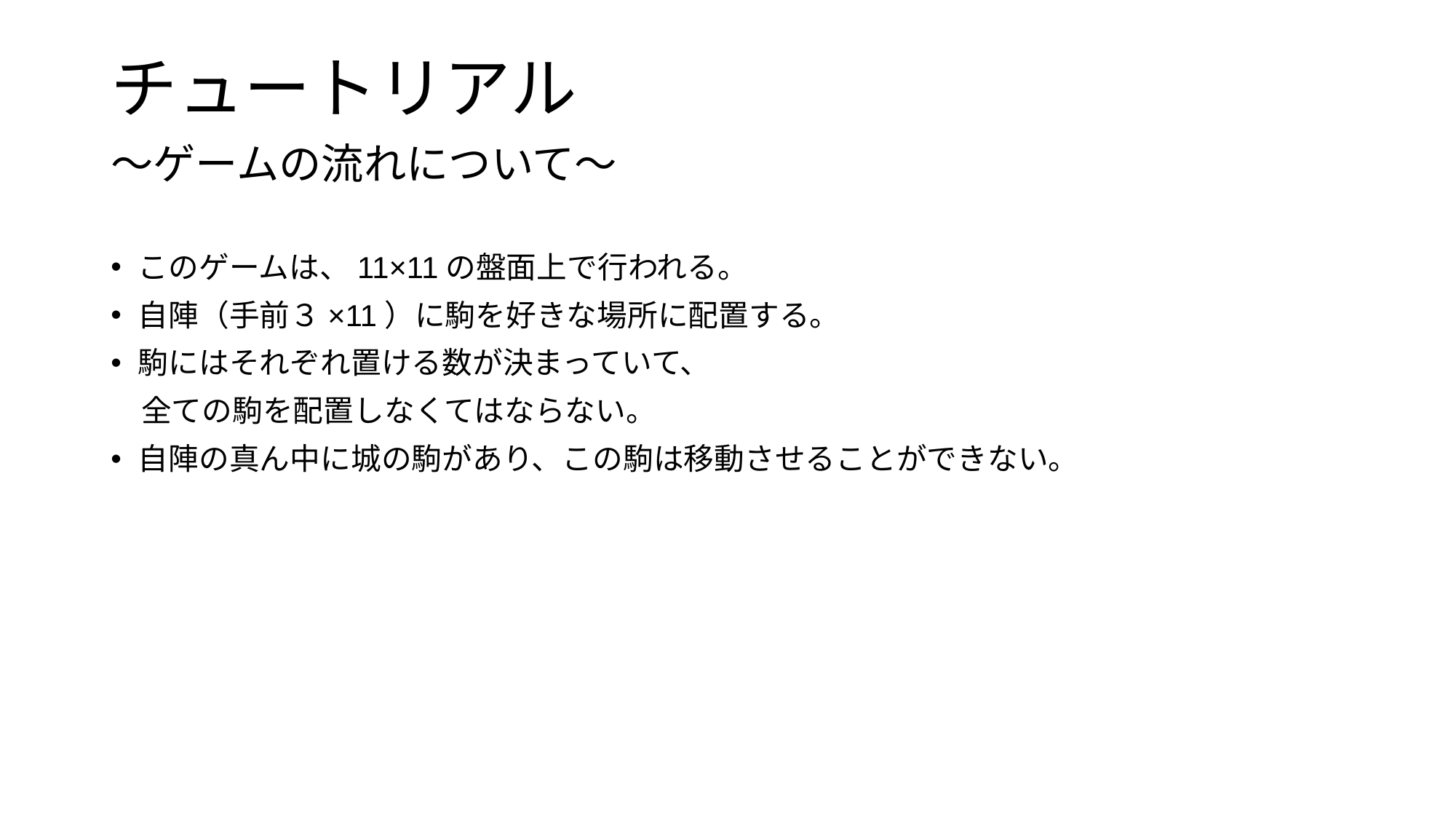

# チュートリアル
～ゲームの流れについて～

このゲームは、11×11の盤面上で行われる。
自陣（手前３×11）に駒を好きな場所に配置する。
駒にはそれぞれ置ける数が決まっていて、
　全ての駒を配置しなくてはならない。
自陣の真ん中に城の駒があり、この駒は移動させることができない。